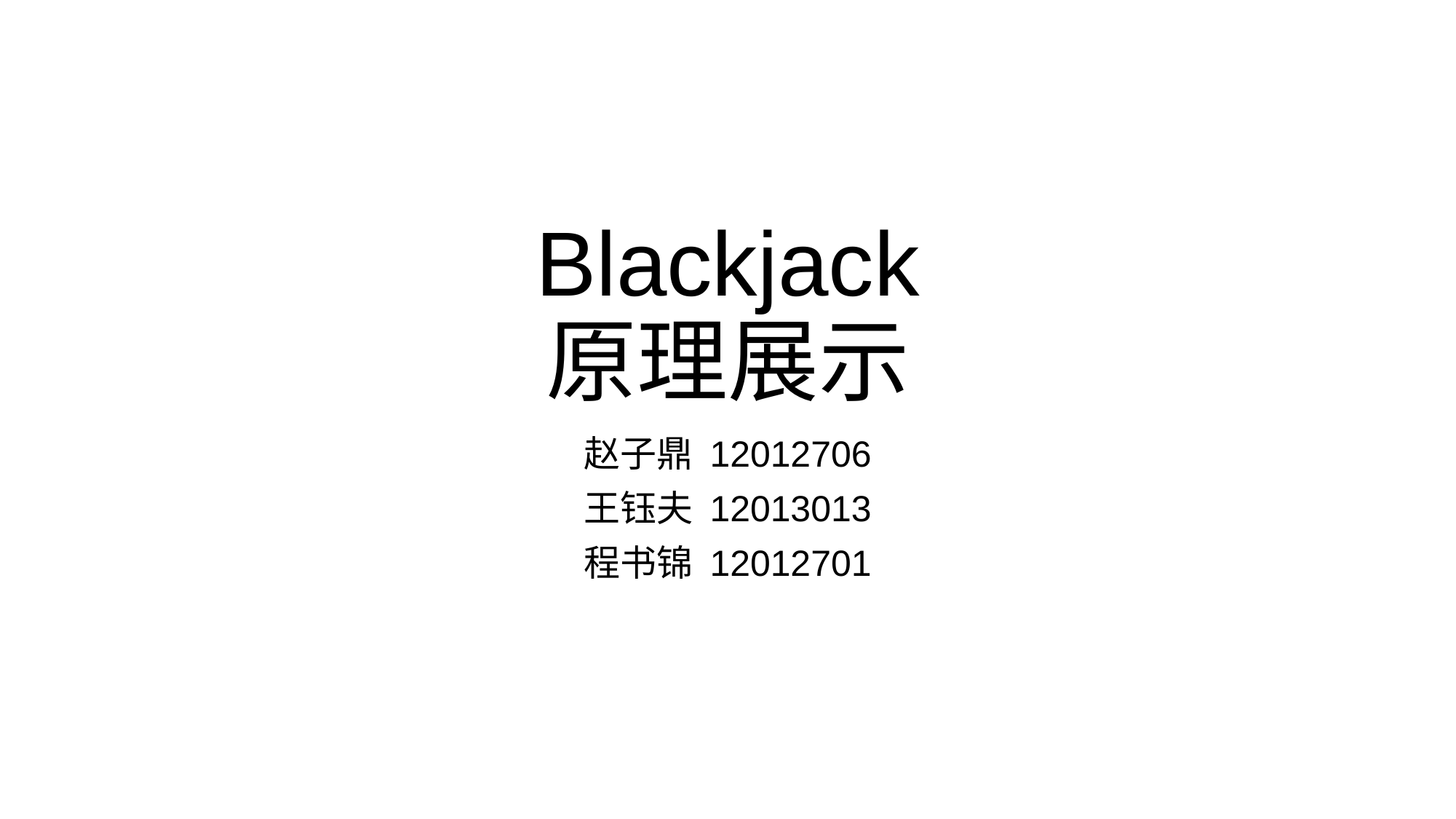

# Blackjack 原理展示
赵子鼎 12012706
王钰夫 12013013
程书锦 12012701